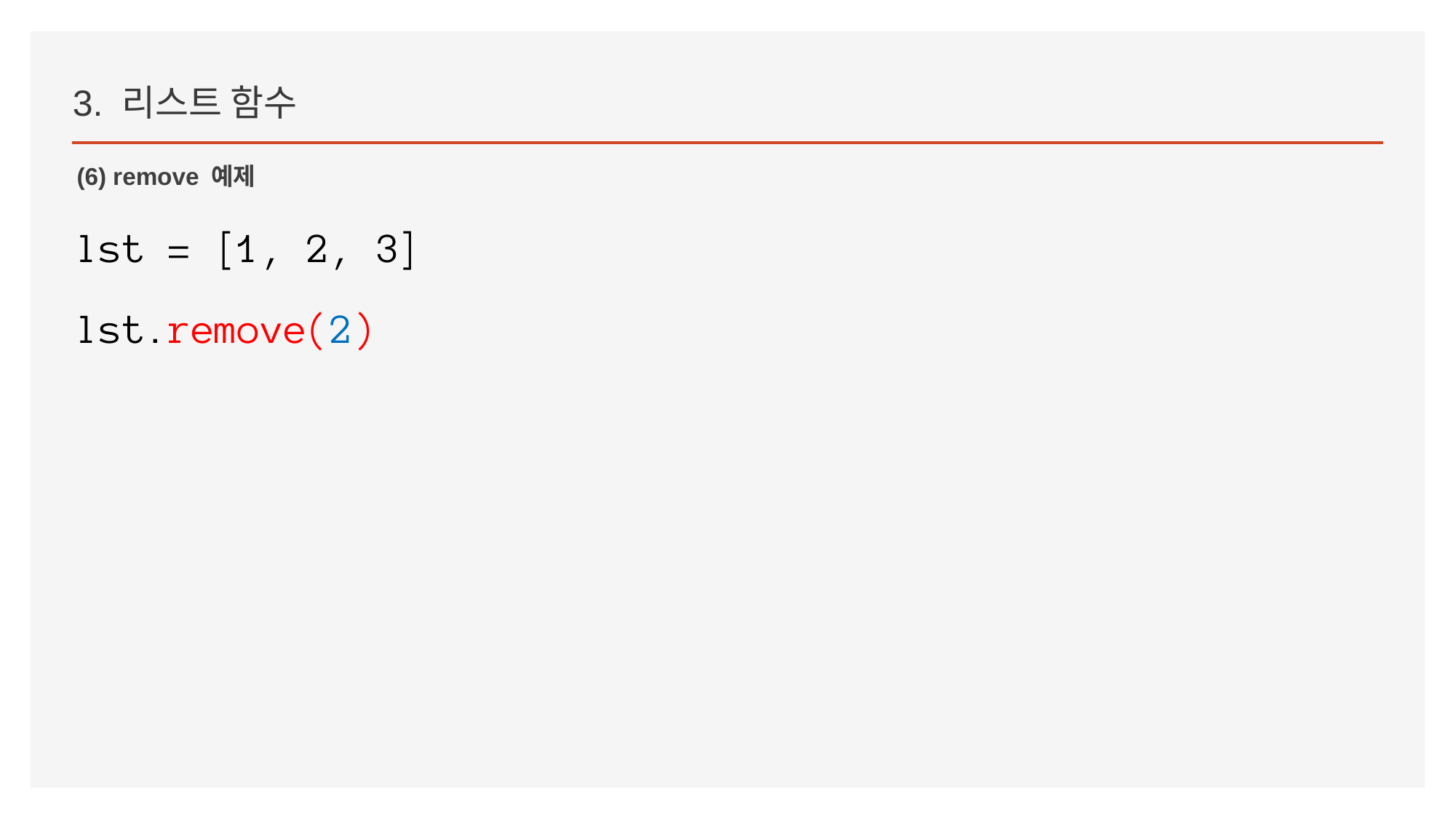

3. 리스트 함수
(6) remove 예제
lst = [1, 2, 3]
lst.remove(2)